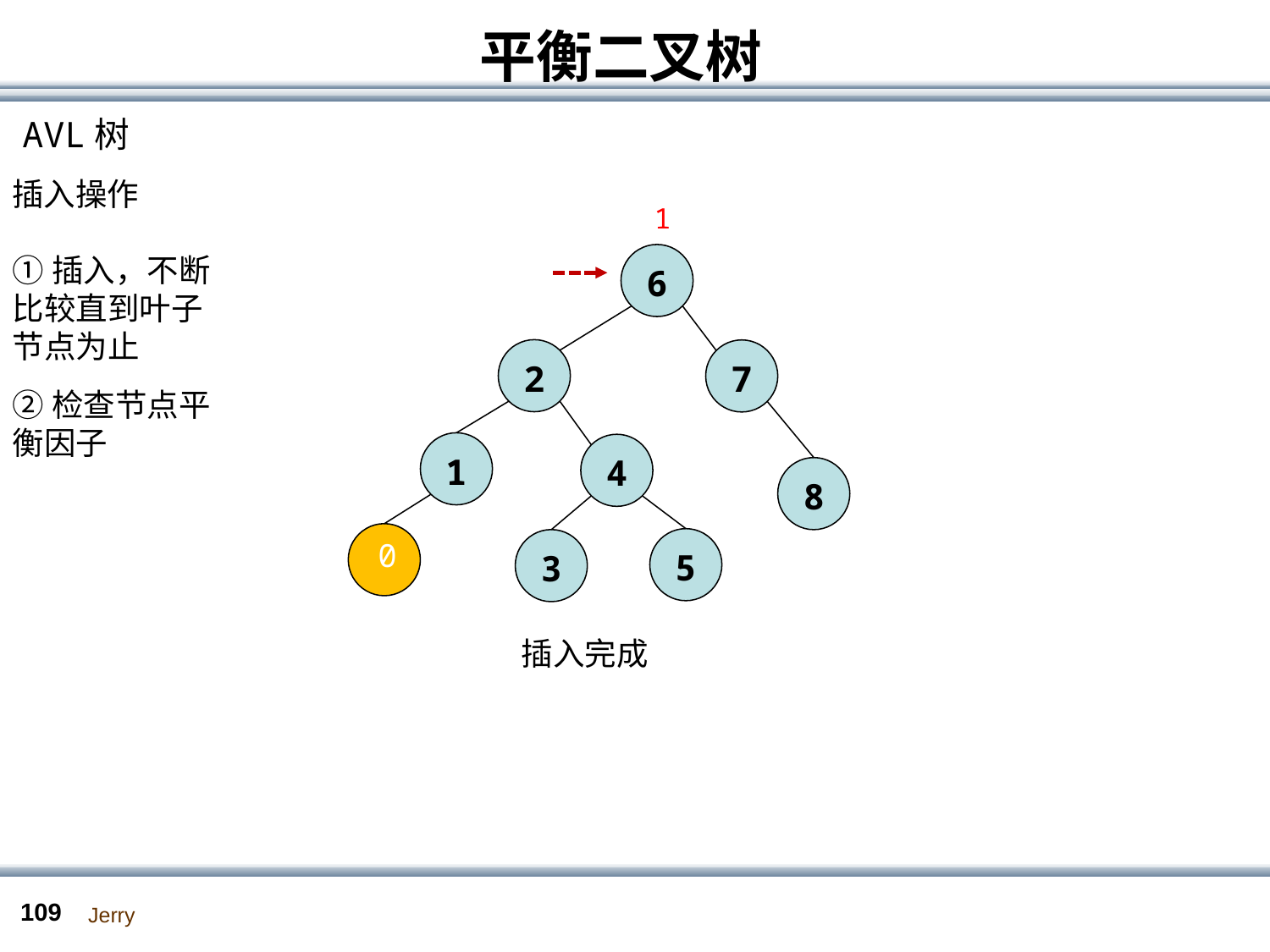

# 平衡二叉树
AVL树
插入操作
1
①插入，不断比较直到叶子节点为止
6
2
7
②检查节点平衡因子
1
4
8

0
5
3
插入完成